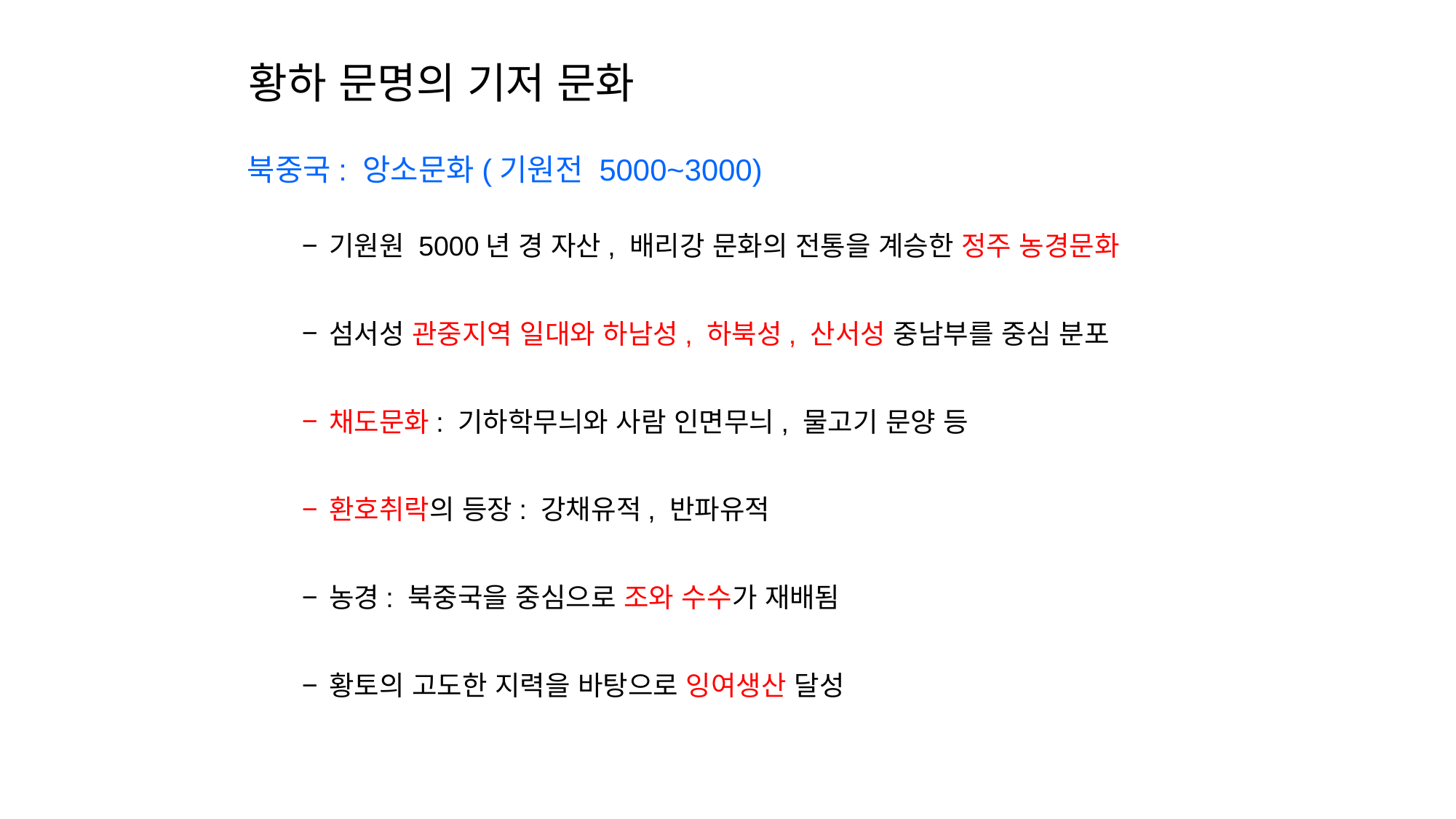

황하 문명의 기저 문화
북중국: 앙소문화(기원전 5000~3000)

기원원 5000년 경 자산, 배리강 문화의 전통을 계승한 정주 농경문화

섬서성 관중지역 일대와 하남성, 하북성, 산서성 중남부를 중심 분포

채도문화: 기하학무늬와 사람 인면무늬, 물고기 문양 등

환호취락의 등장: 강채유적, 반파유적

농경: 북중국을 중심으로 조와 수수가 재배됨

황토의 고도한 지력을 바탕으로 잉여생산 달성